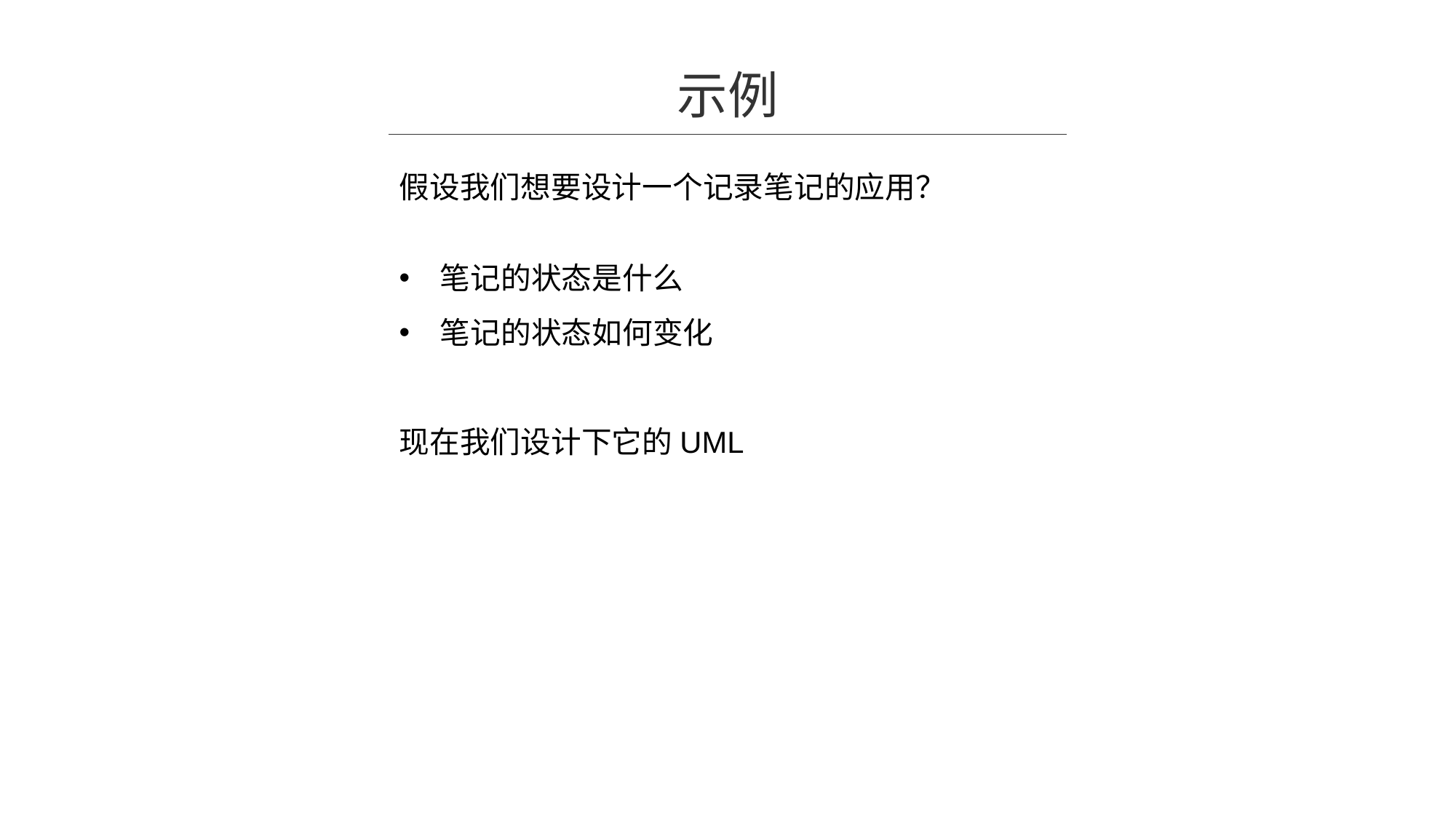

示例
假设我们想要设计一个记录笔记的应用？

笔记的状态是什么
笔记的状态如何变化

现在我们设计下它的UML